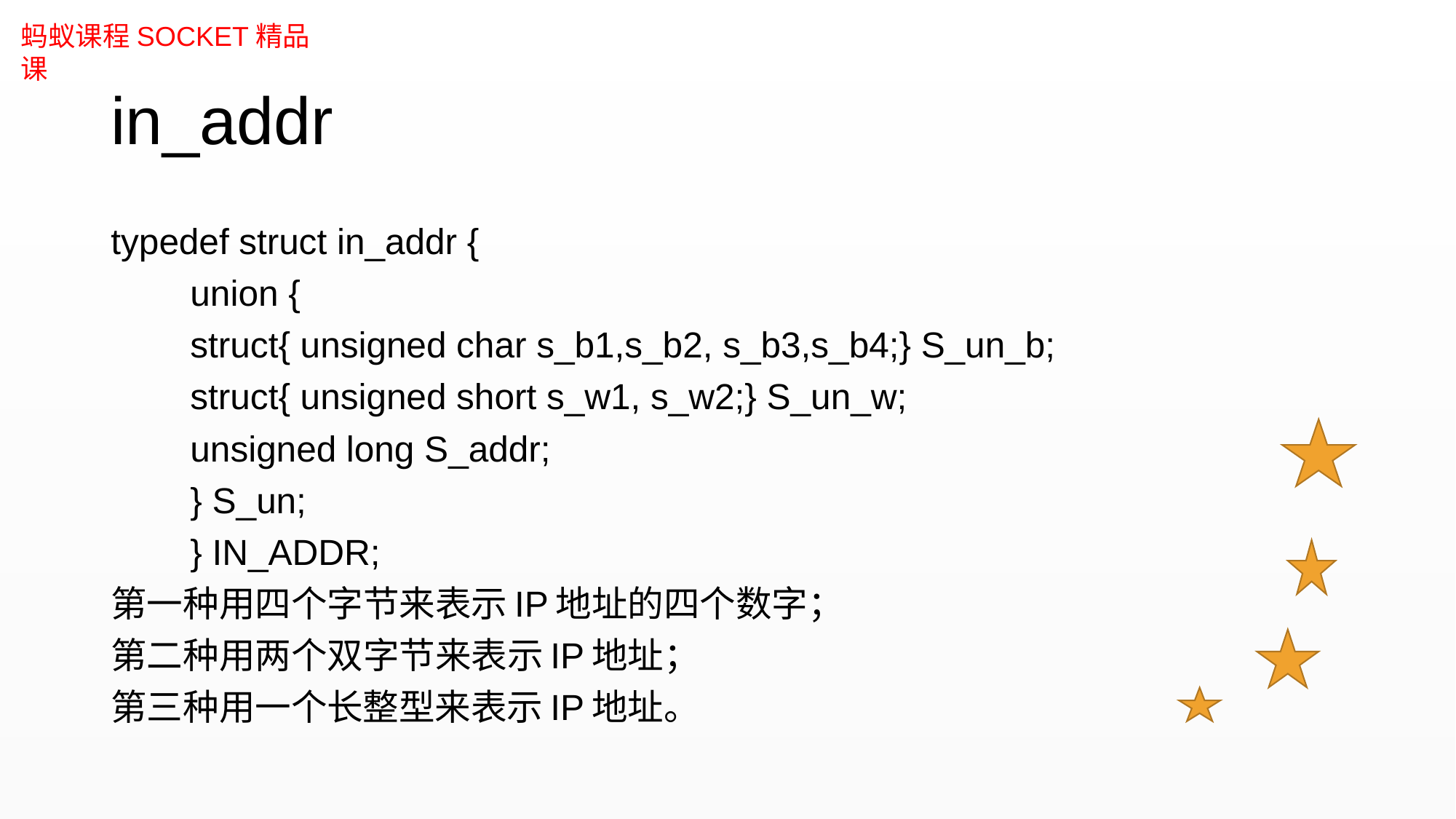

# in_addr
typedef struct in_addr {
　　union {
　　struct{ unsigned char s_b1,s_b2, s_b3,s_b4;} S_un_b;
　　struct{ unsigned short s_w1, s_w2;} S_un_w;
　　unsigned long S_addr;
　　} S_un;
　　} IN_ADDR;
第一种用四个字节来表示IP地址的四个数字；
第二种用两个双字节来表示IP地址；
第三种用一个长整型来表示IP地址。